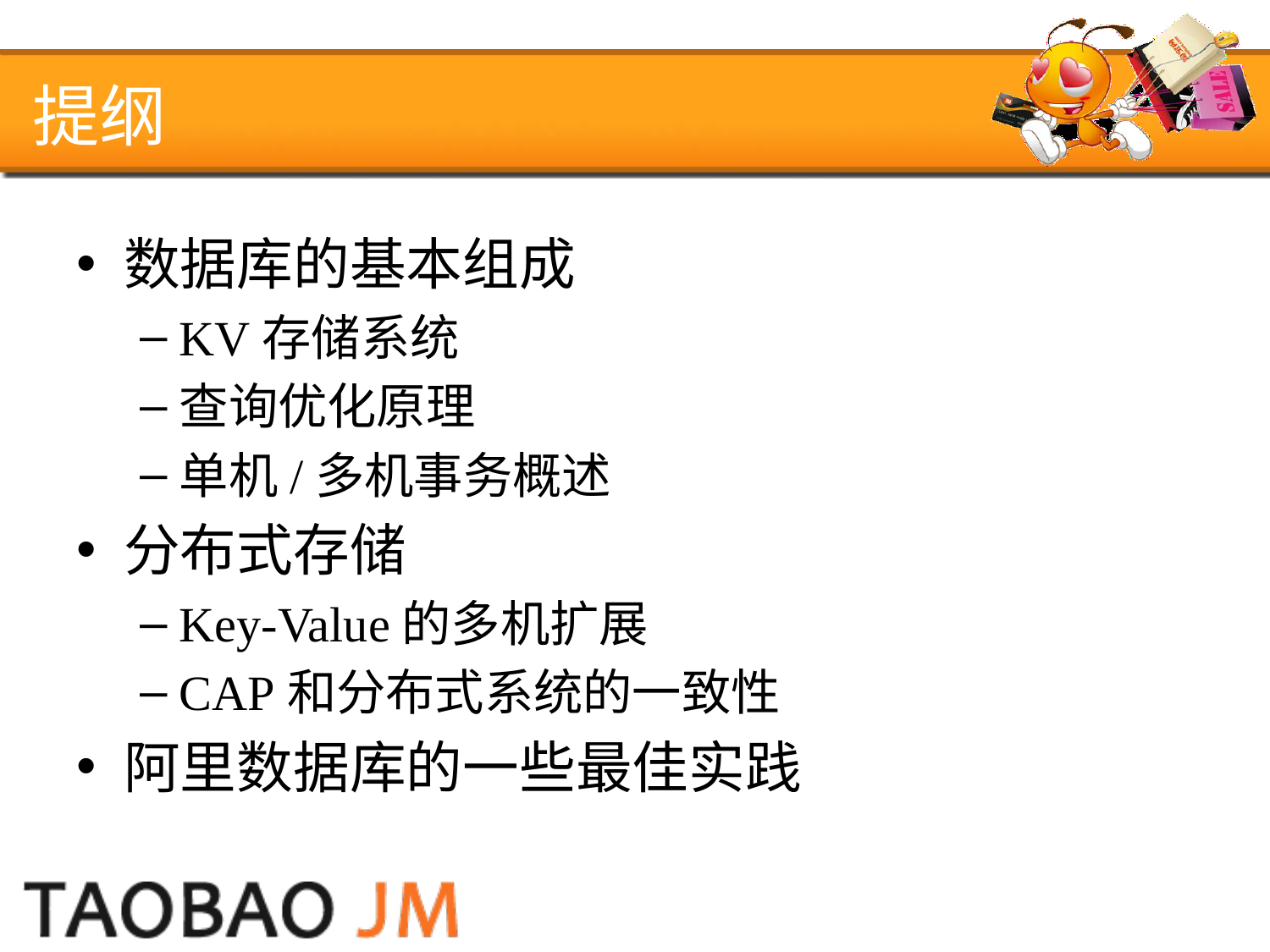

# 提纲
数据库的基本组成
KV存储系统
查询优化原理
单机/多机事务概述
分布式存储
Key-Value的多机扩展
CAP和分布式系统的一致性
阿里数据库的一些最佳实践